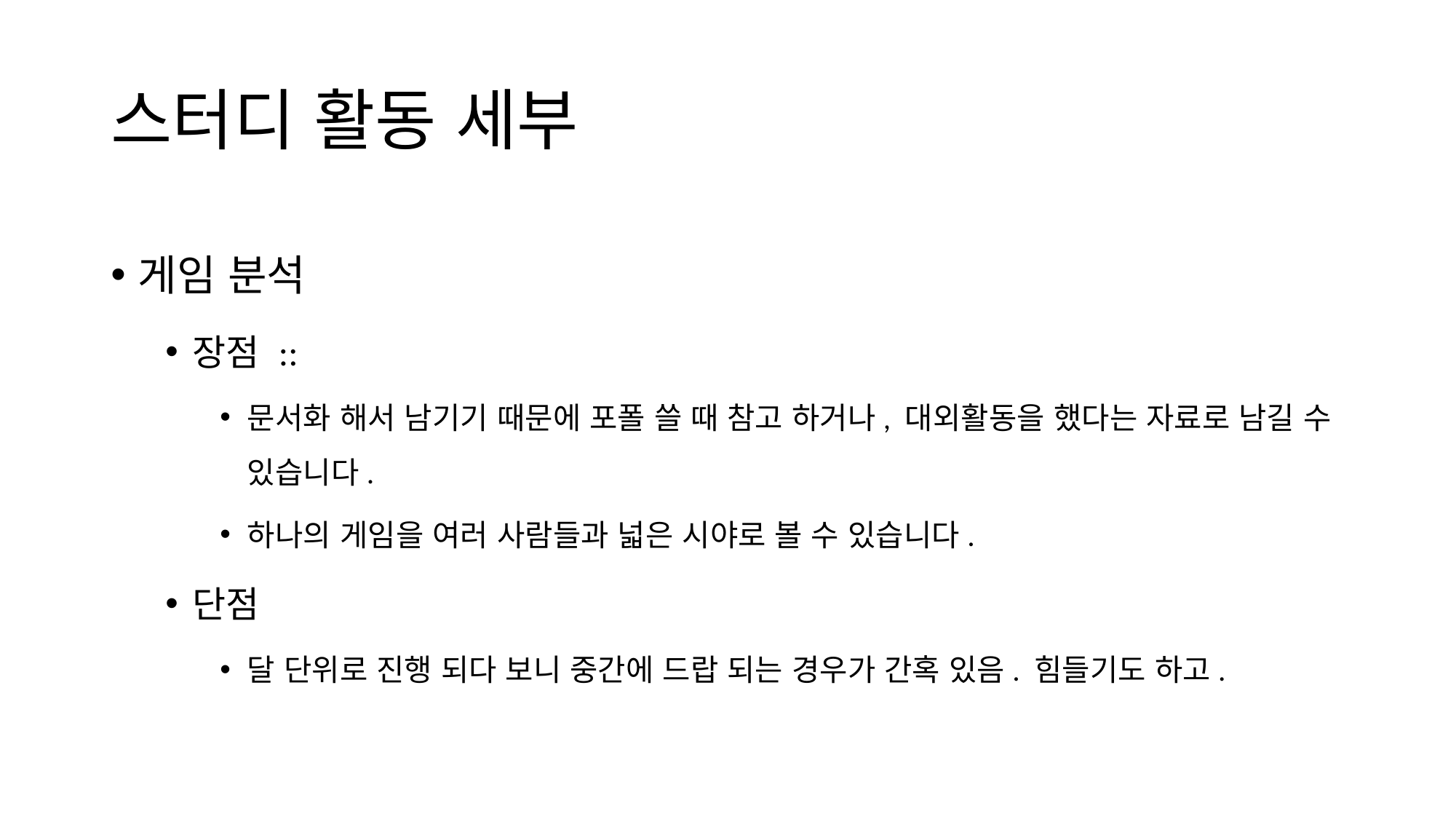

# 스터디 활동 세부
게임 분석
장점 ::
문서화 해서 남기기 때문에 포폴 쓸 때 참고 하거나, 대외활동을 했다는 자료로 남길 수 있습니다.
하나의 게임을 여러 사람들과 넓은 시야로 볼 수 있습니다.
단점
달 단위로 진행 되다 보니 중간에 드랍 되는 경우가 간혹 있음. 힘들기도 하고.